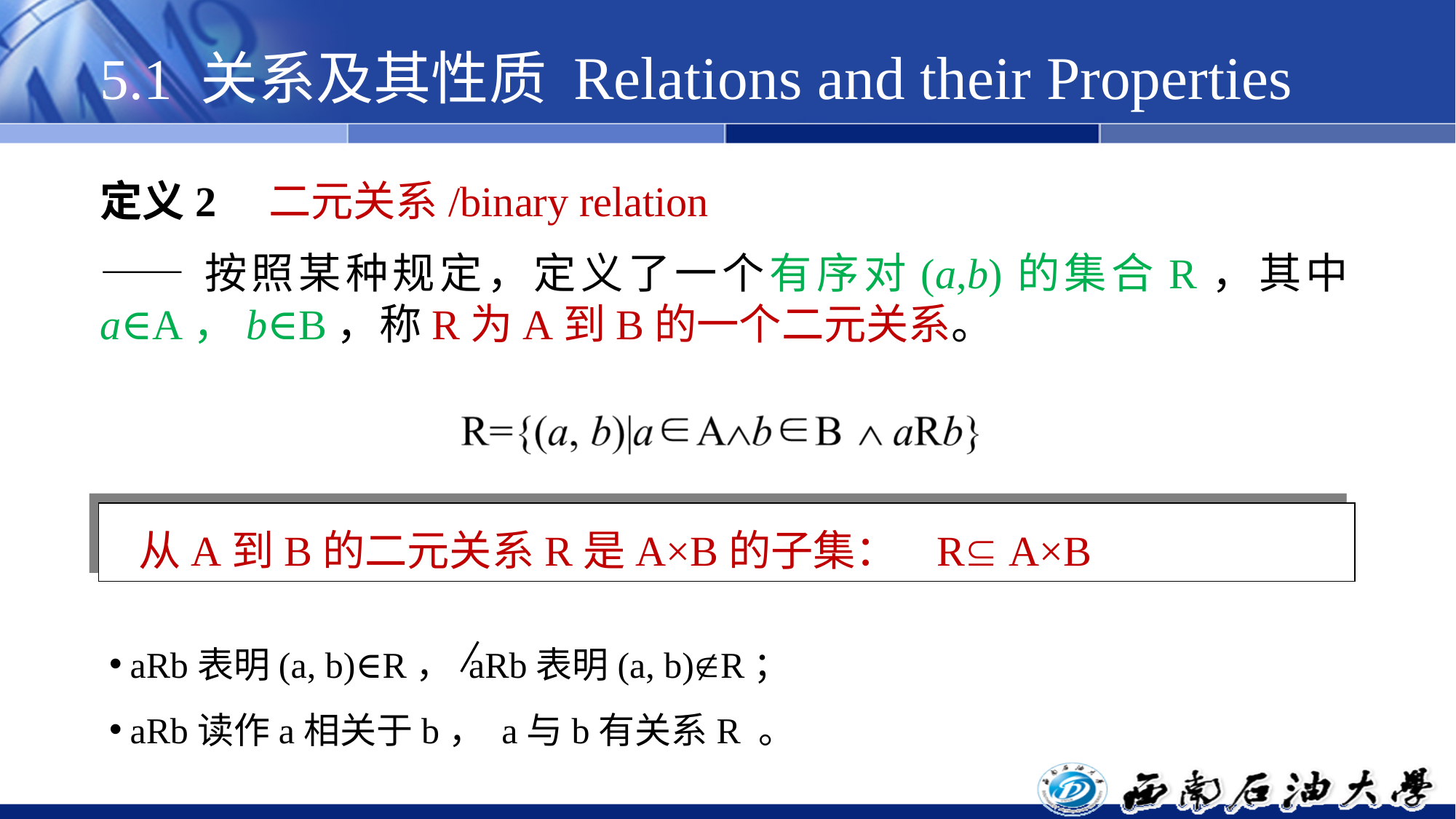

# 5.1 关系及其性质 Relations and their Properties
定义2    二元关系/binary relation
——按照某种规定，定义了一个有序对(a,b)的集合R，其中a∈A，b∈B，称R为A到B的一个二元关系。

  从A到B的二元关系R是A×B的子集：   R⊆ A×B
aRb表明(a, b)∈R， aRb表明(a, b)∉R；
aRb读作a相关于b， a与b有关系R 。